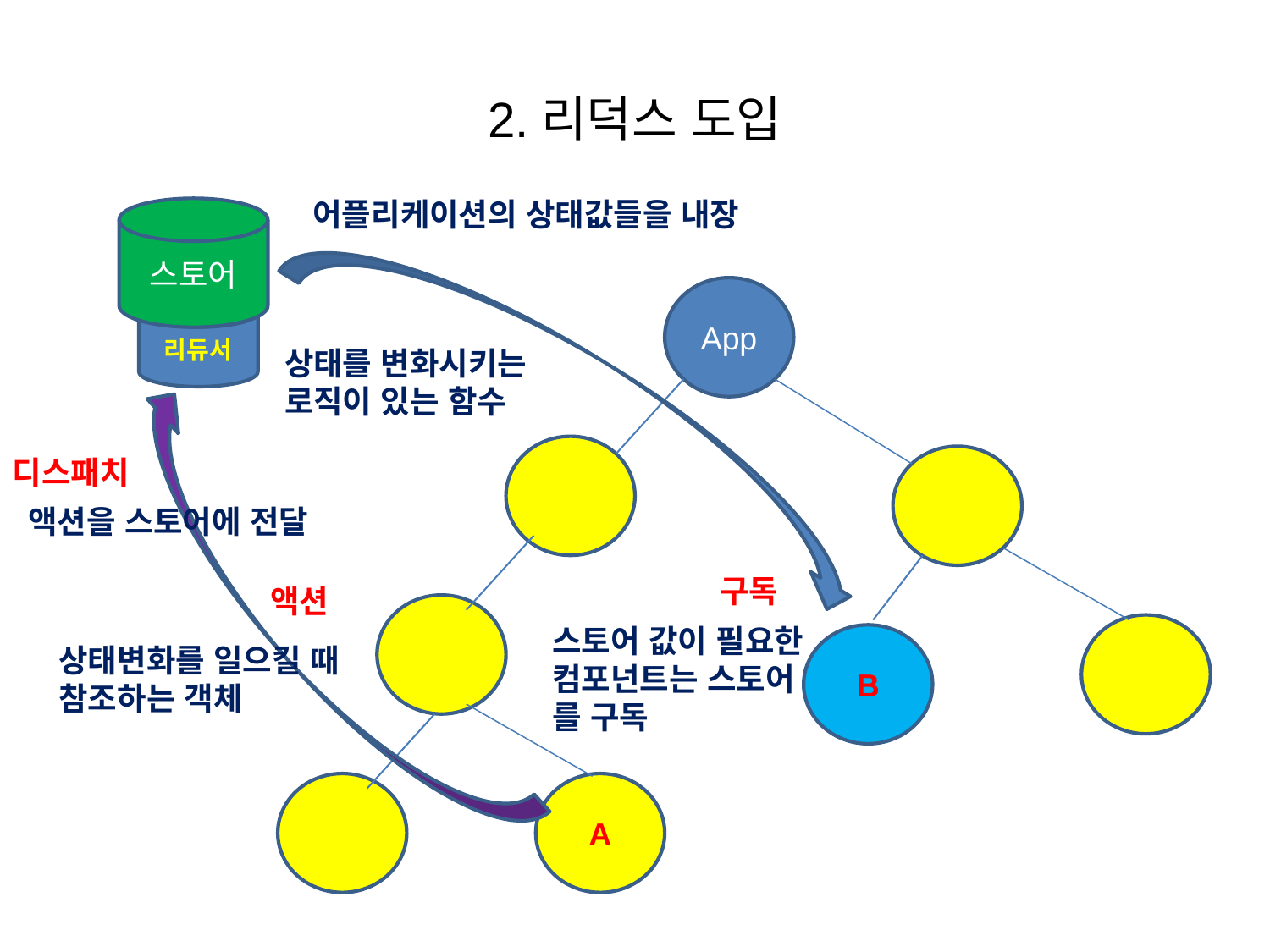

# 2.리덕스 도입
어플리케이션의 상태값들을 내장
스토어
App
리듀서
상태를 변화시키는
로직이 있는 함수

디스패치

액션을 스토어에 전달
구독
액션

스토어 값이 필요한
컴포넌트는 스토어
를 구독

B
상태변화를 일으킬 때
참조하는 객체

A